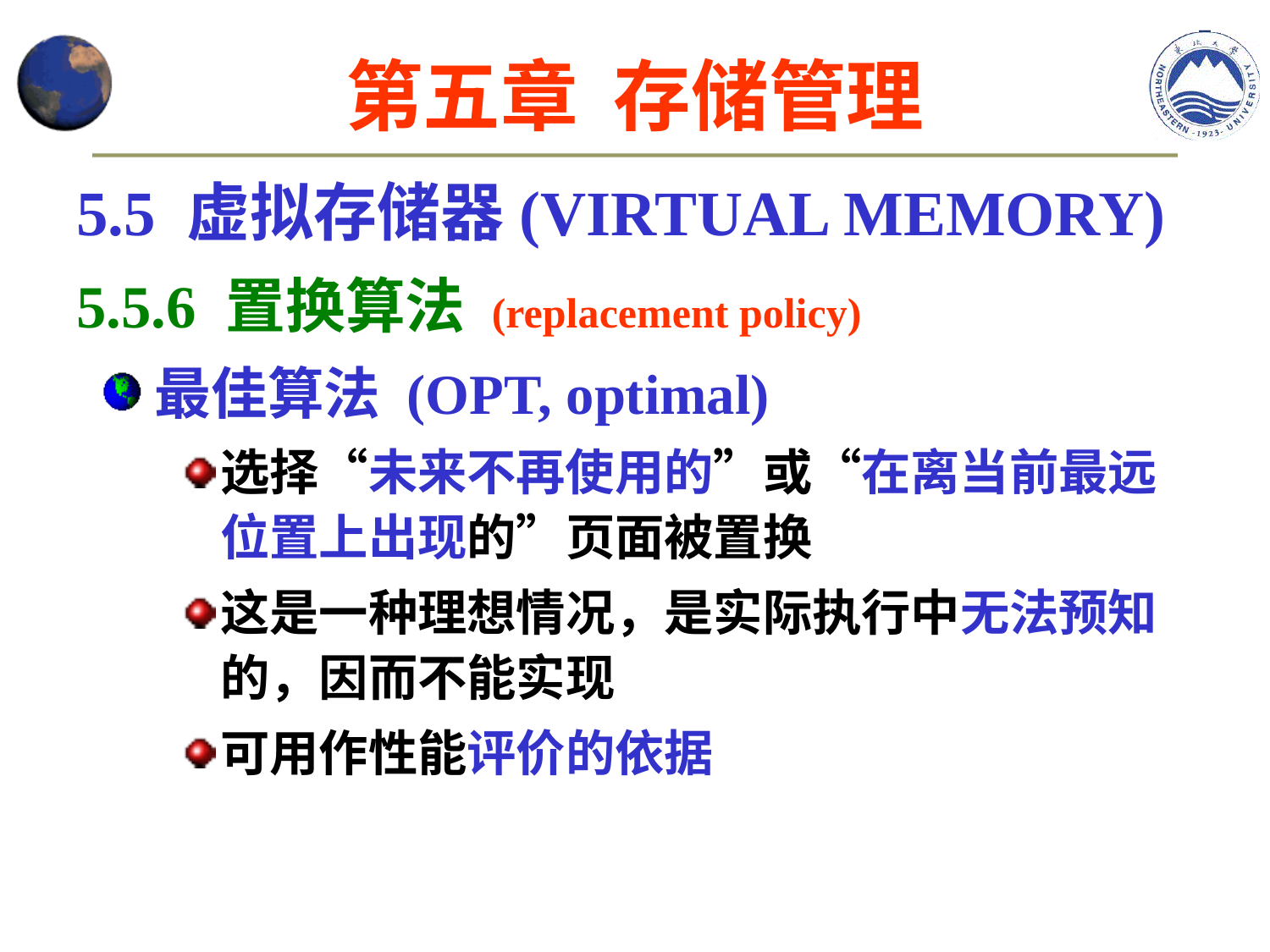

第五章  存储管理
5.5 虚拟存储器(VIRTUAL MEMORY)
5.5.6 置换算法 (replacement policy)
最佳算法 (OPT, optimal)
选择“未来不再使用的”或“在离当前最远位置上出现的”页面被置换
这是一种理想情况，是实际执行中无法预知的，因而不能实现
可用作性能评价的依据